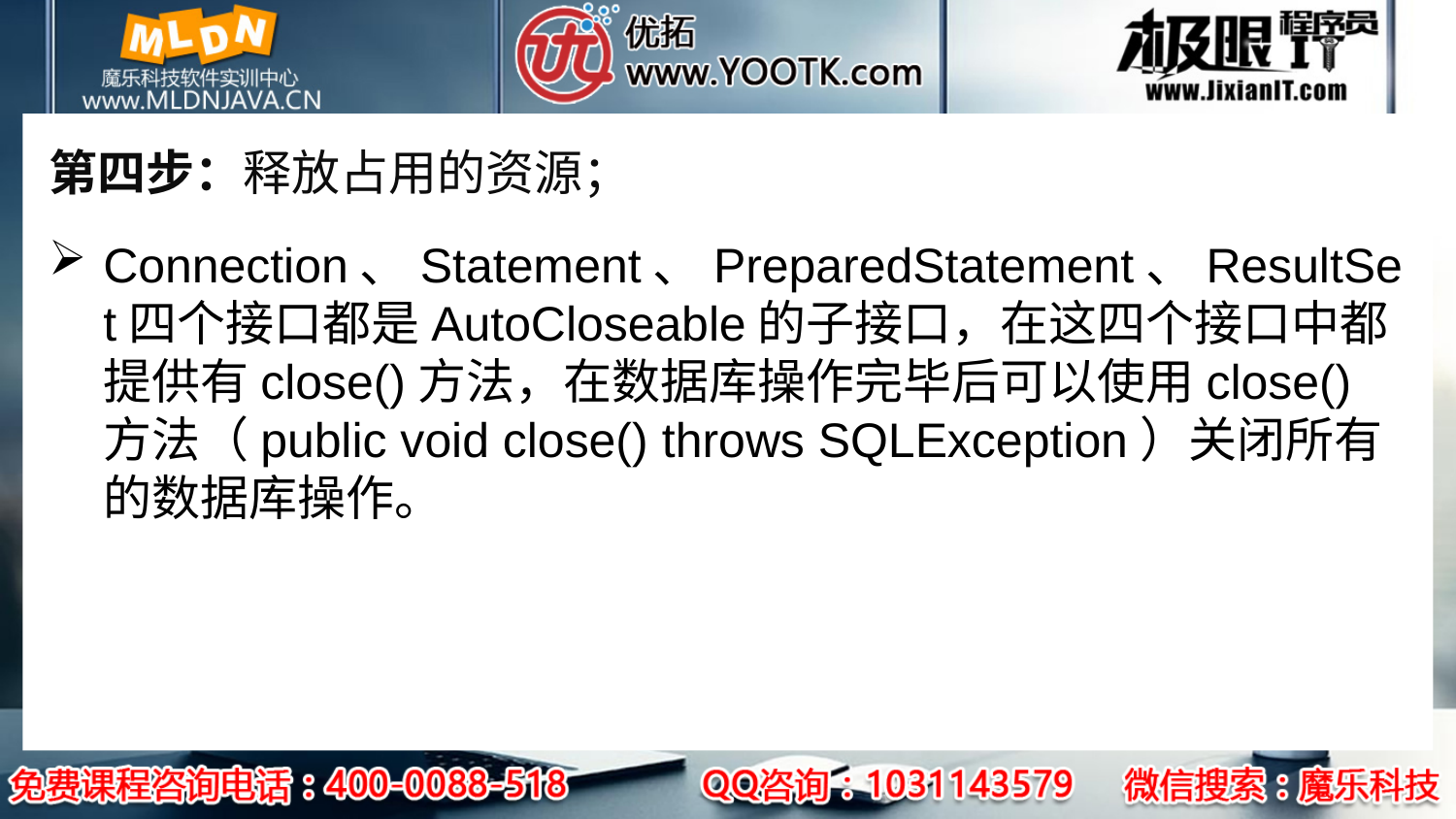

# 第四步：释放占用的资源；
Connection、Statement、PreparedStatement、ResultSet四个接口都是AutoCloseable的子接口，在这四个接口中都提供有close()方法，在数据库操作完毕后可以使用close()方法（public void close() throws SQLException）关闭所有的数据库操作。